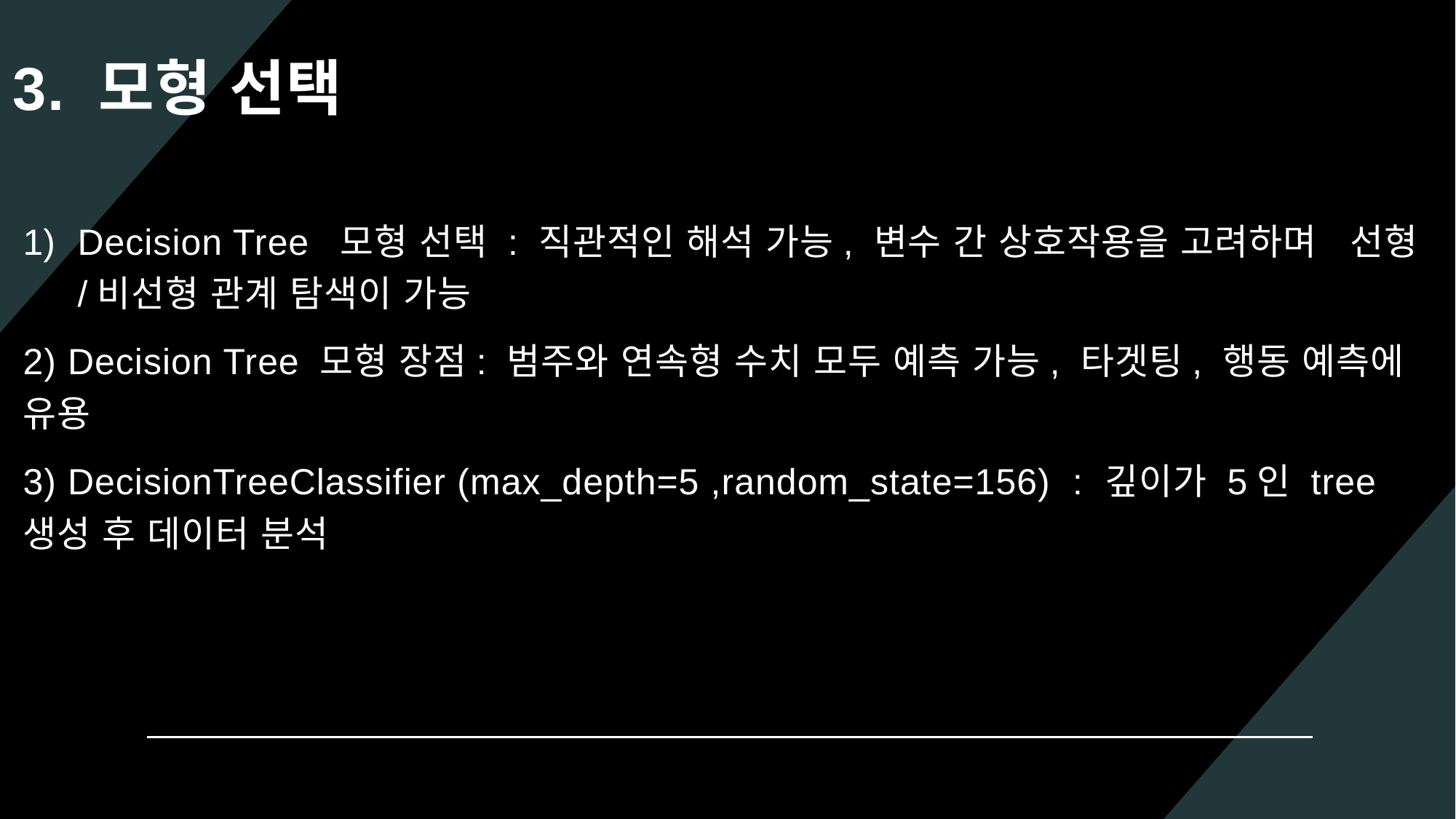

# 3. 모형 선택
Decision Tree  모형 선택 : 직관적인 해석 가능, 변수 간 상호작용을 고려하며   선형 /비선형 관계 탐색이 가능
2) Decision Tree 모형 장점: 범주와 연속형 수치 모두 예측 가능, 타겟팅, 행동 예측에 유용
3) DecisionTreeClassifier (max_depth=5 ,random_state=156)  : 깊이가 5인 tree 생성 후 데이터 분석